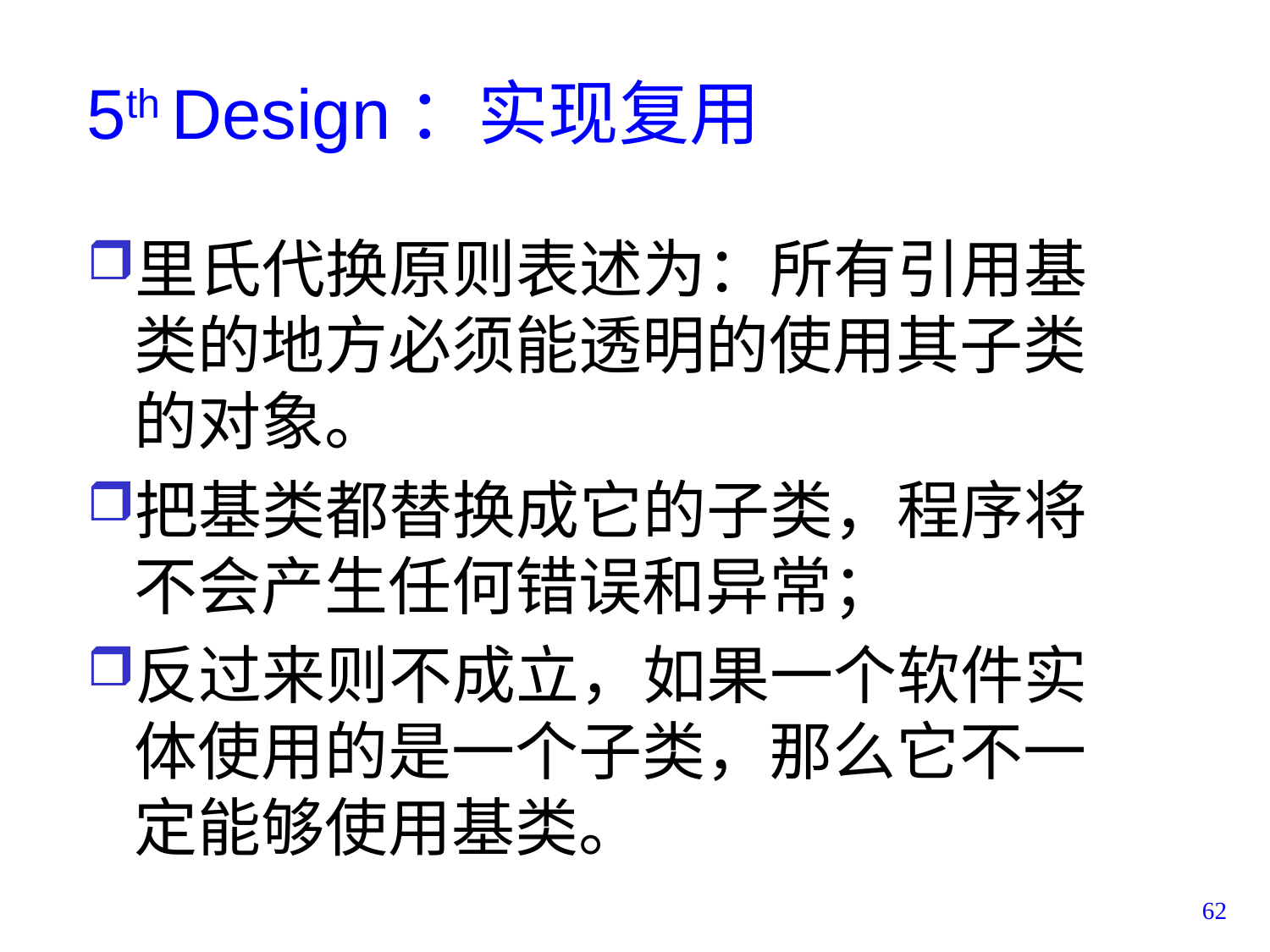

# 5th Design：实现复用
里氏代换原则表述为：所有引用基类的地方必须能透明的使用其子类的对象。
把基类都替换成它的子类，程序将不会产生任何错误和异常；
反过来则不成立，如果一个软件实体使用的是一个子类，那么它不一定能够使用基类。

62